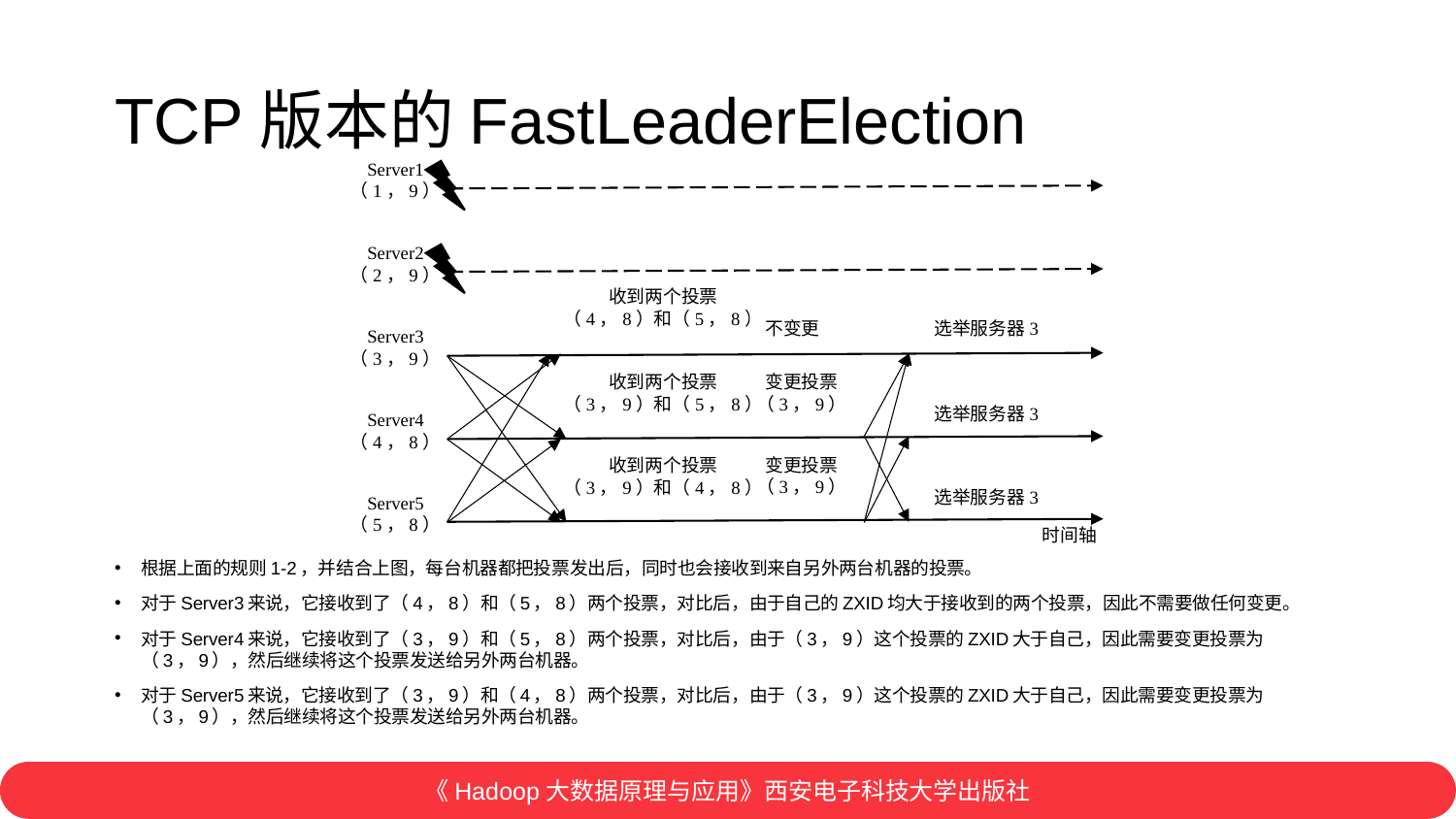

# TCP版本的FastLeaderElection
Server1
（1，9）

Server2
（2，9）

收到两个投票
（4，8）和（5，8）
不变更
选举服务器3
Server3
（3，9）
收到两个投票
（3，9）和（5，8）
变更投票
（3，9）
选举服务器3
Server4
（4，8）
收到两个投票
（3，9）和（4，8）
变更投票
（3，9）

选举服务器3
Server5
（5，8）
时间轴
根据上面的规则1-2，并结合上图，每台机器都把投票发出后，同时也会接收到来自另外两台机器的投票。
对于Server3来说，它接收到了（4，8）和（5，8）两个投票，对比后，由于自己的ZXID均大于接收到的两个投票，因此不需要做任何变更。
对于Server4来说，它接收到了（3，9）和（5，8）两个投票，对比后，由于（3，9）这个投票的ZXID大于自己，因此需要变更投票为（3，9），然后继续将这个投票发送给另外两台机器。
对于Server5来说，它接收到了（3，9）和（4，8）两个投票，对比后，由于（3，9）这个投票的ZXID大于自己，因此需要变更投票为（3，9），然后继续将这个投票发送给另外两台机器。